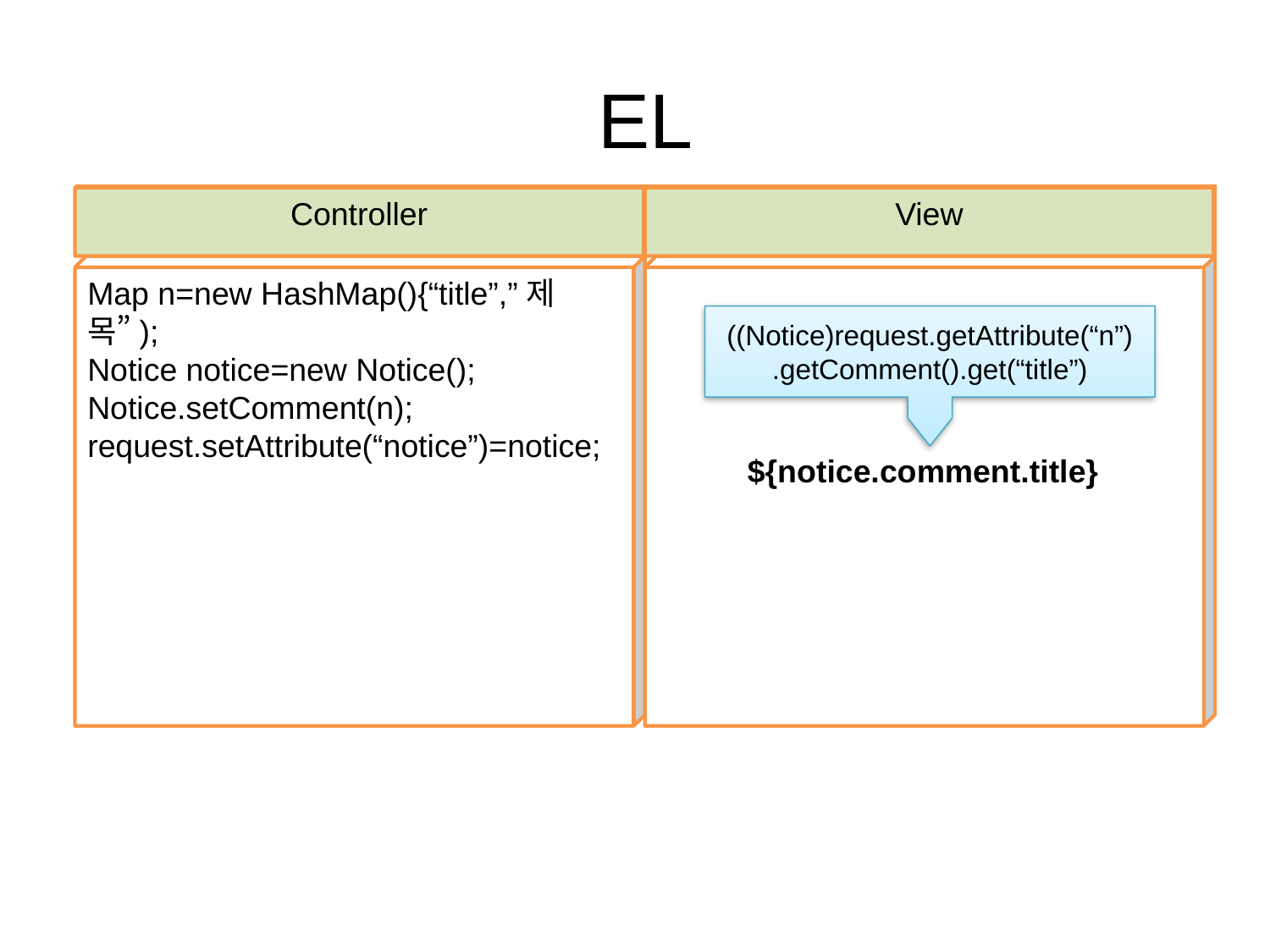

# EL
Controller
View
Map n=new HashMap(){“title”,”제목”);
Notice notice=new Notice();
Notice.setComment(n);
request.setAttribute(“notice”)=notice;

((Notice)request.getAttribute(“n”)
.getComment().get(“title”)
${notice.comment.title}